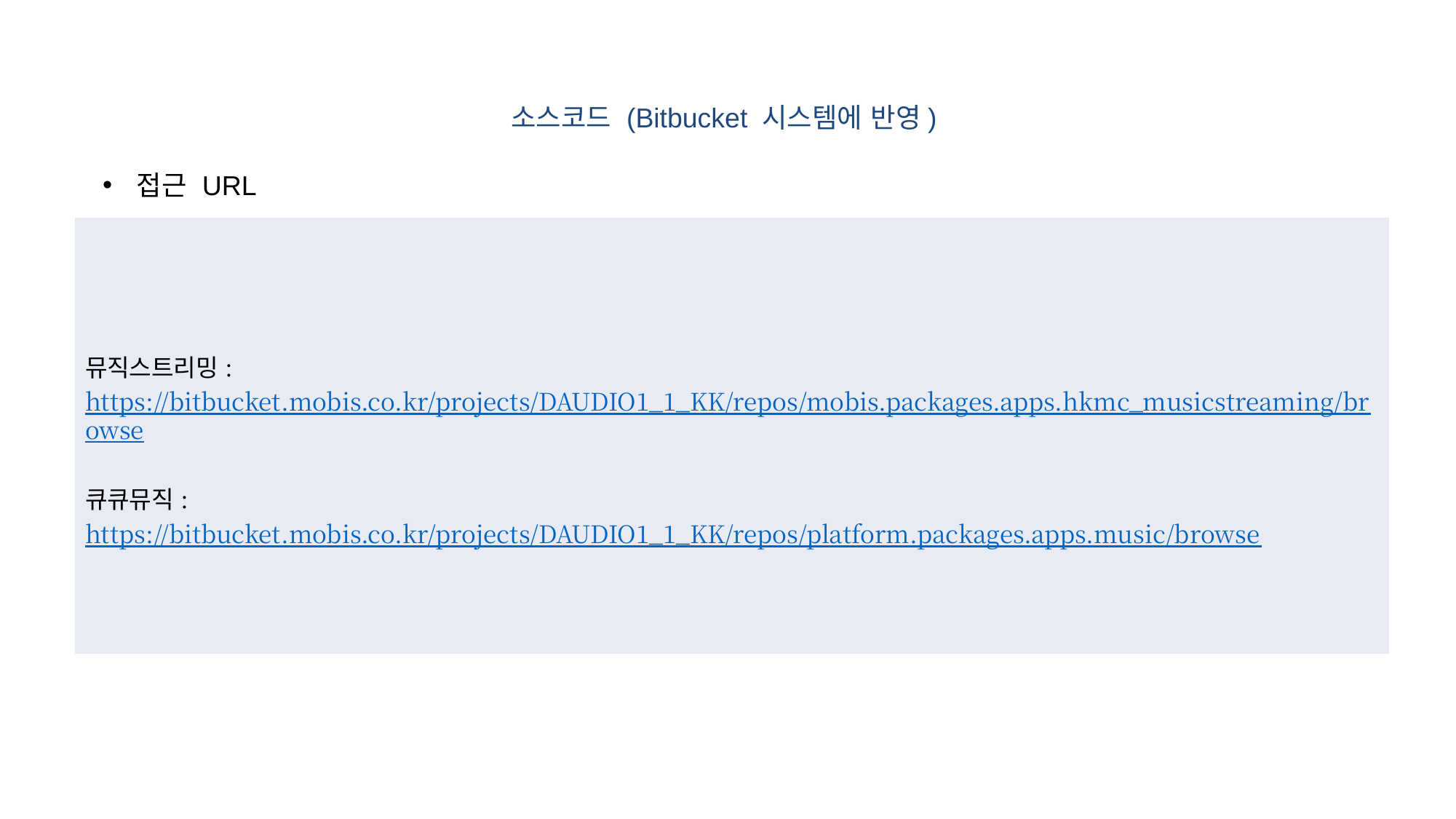

소스코드 (Bitbucket 시스템에 반영)
접근 URL
| 뮤직스트리밍: https://bitbucket.mobis.co.kr/projects/DAUDIO1\_1\_KK/repos/mobis.packages.apps.hkmc\_musicstreaming/browse 큐큐뮤직: https://bitbucket.mobis.co.kr/projects/DAUDIO1\_1\_KK/repos/platform.packages.apps.music/browse |
| --- |